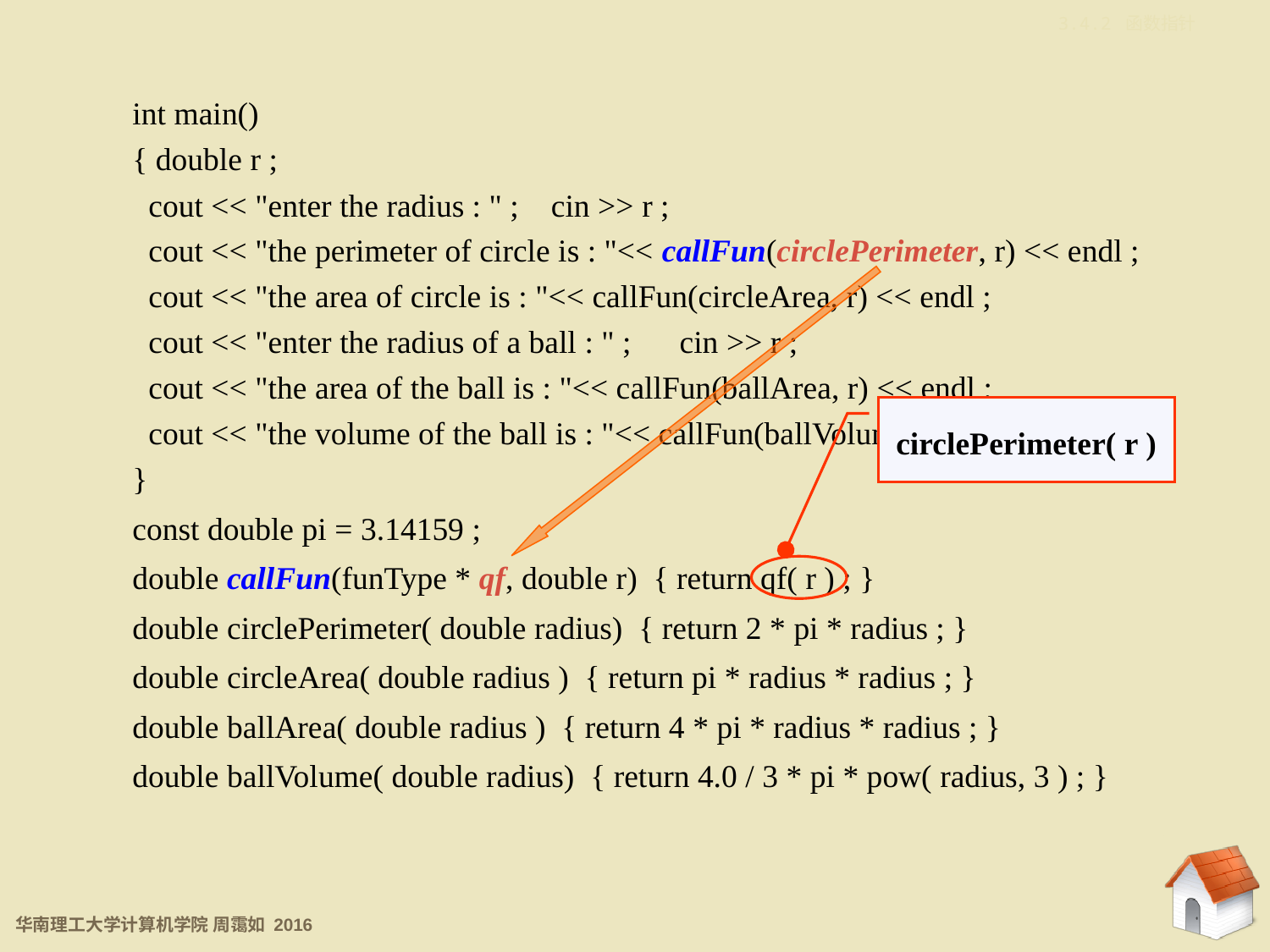

3.4.2 函数指针
int main()
{ double r ;
  cout << "enter the radius : " ;    cin >> r ;
  cout << "the perimeter of circle is : "<< callFun(circlePerimeter, r) << endl ;
  cout << "the area of circle is : "<< callFun(circleArea, r) << endl ;
  cout << "enter the radius of a ball : " ;      cin >> r ;
  cout << "the area of the ball is : "<< callFun(ballArea, r) << endl ;
  cout << "the volume of the ball is : "<< callFun(ballVolume, r) << endl ;
}
const double pi = 3.14159 ;
double callFun(funType * qf, double r)  { return qf( r ) ; }
double circlePerimeter( double radius)  { return 2 * pi * radius ; }
double circleArea( double radius )  { return pi * radius * radius ; }
double ballArea( double radius )  { return 4 * pi * radius * radius ; }
double ballVolume( double radius)  { return 4.0 / 3 * pi * pow( radius, 3 ) ; }

circlePerimeter( r )